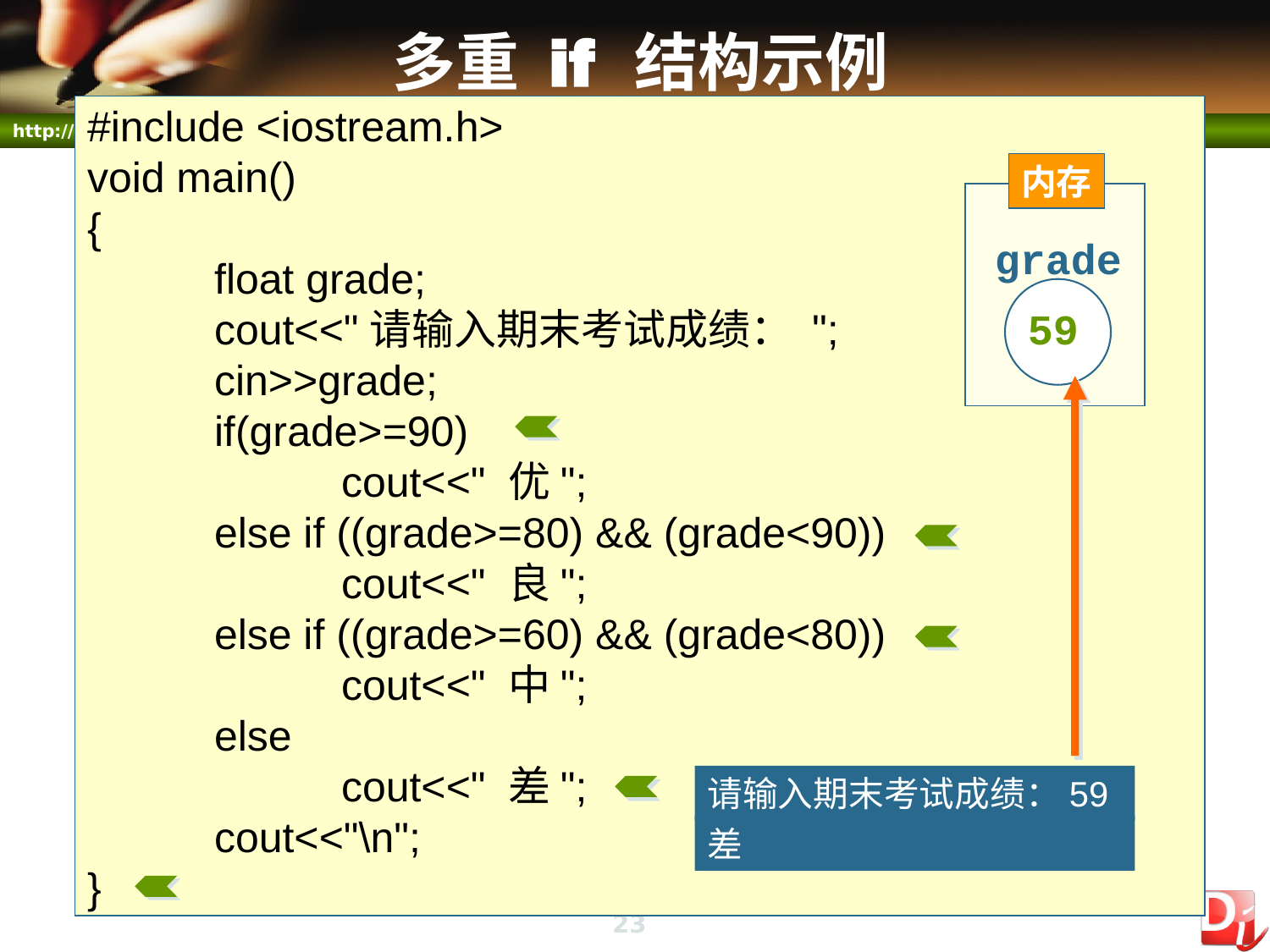

# 多重 if 结构示例
#include <iostream.h>
void main()
{
	float grade;
	cout<<"请输入期末考试成绩： ";
	cin>>grade;
	if(grade>=90)
		cout<<" 优";
	else if ((grade>=80) && (grade<90))
		cout<<" 良";
	else if ((grade>=60) && (grade<80))
		cout<<" 中";
	else
		cout<<" 差";
	cout<<"\n";
}
内存

问题描述：
编写一个程序，根据用户输入的期末考试成绩，输出相应的成绩评定信息。成绩大于等于90分输出“优”；成绩大于等于80分小于90分输出“良”；成绩大于等于60分小于80分输出“中”；成绩小于60分输出“差”。
grade

59

请输入期末考试成绩：59

差

23